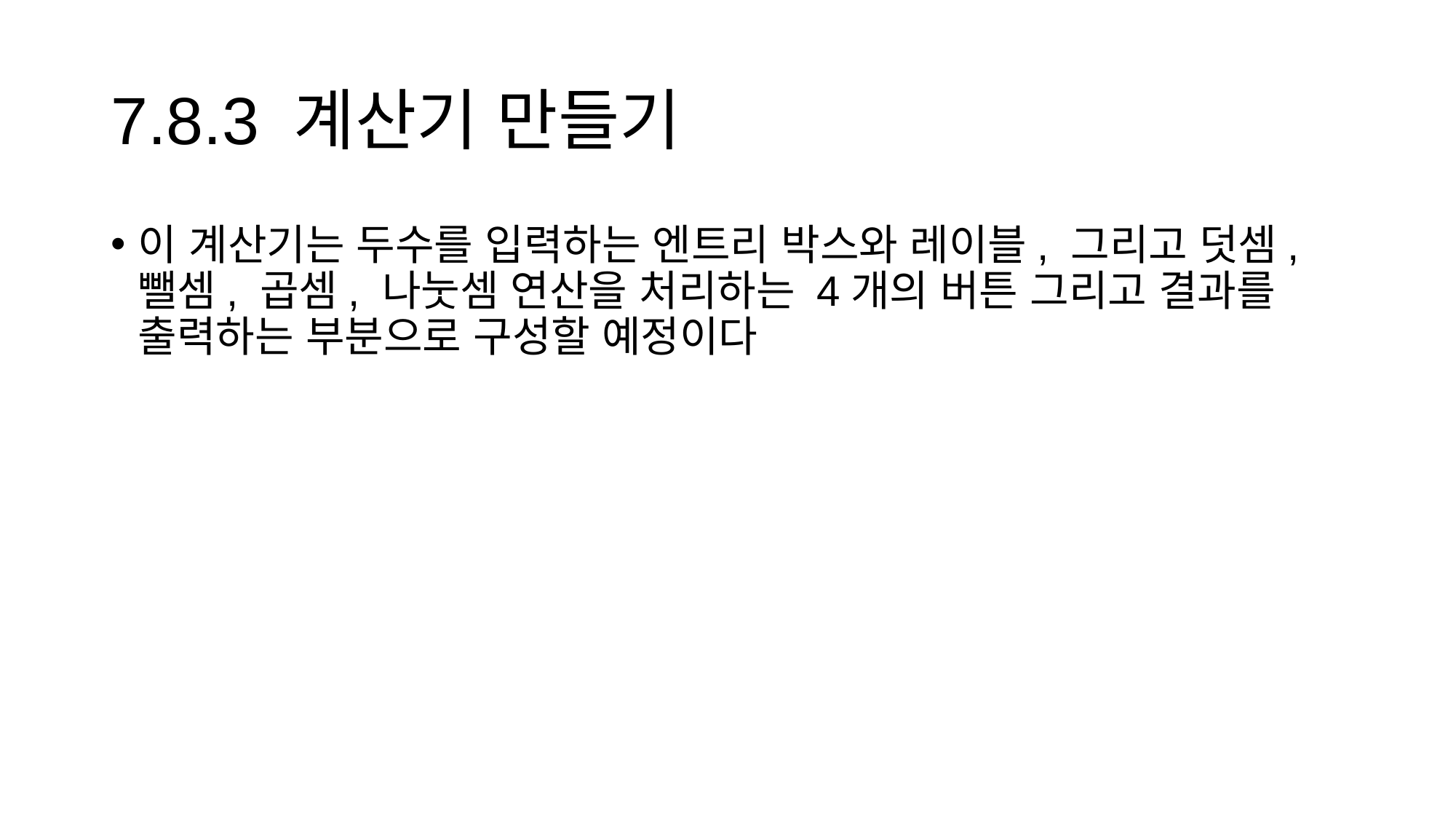

# 7.8.3 계산기 만들기
이 계산기는 두수를 입력하는 엔트리 박스와 레이블, 그리고 덧셈, 뺄셈, 곱셈, 나눗셈 연산을 처리하는 4개의 버튼 그리고 결과를 출력하는 부분으로 구성할 예정이다